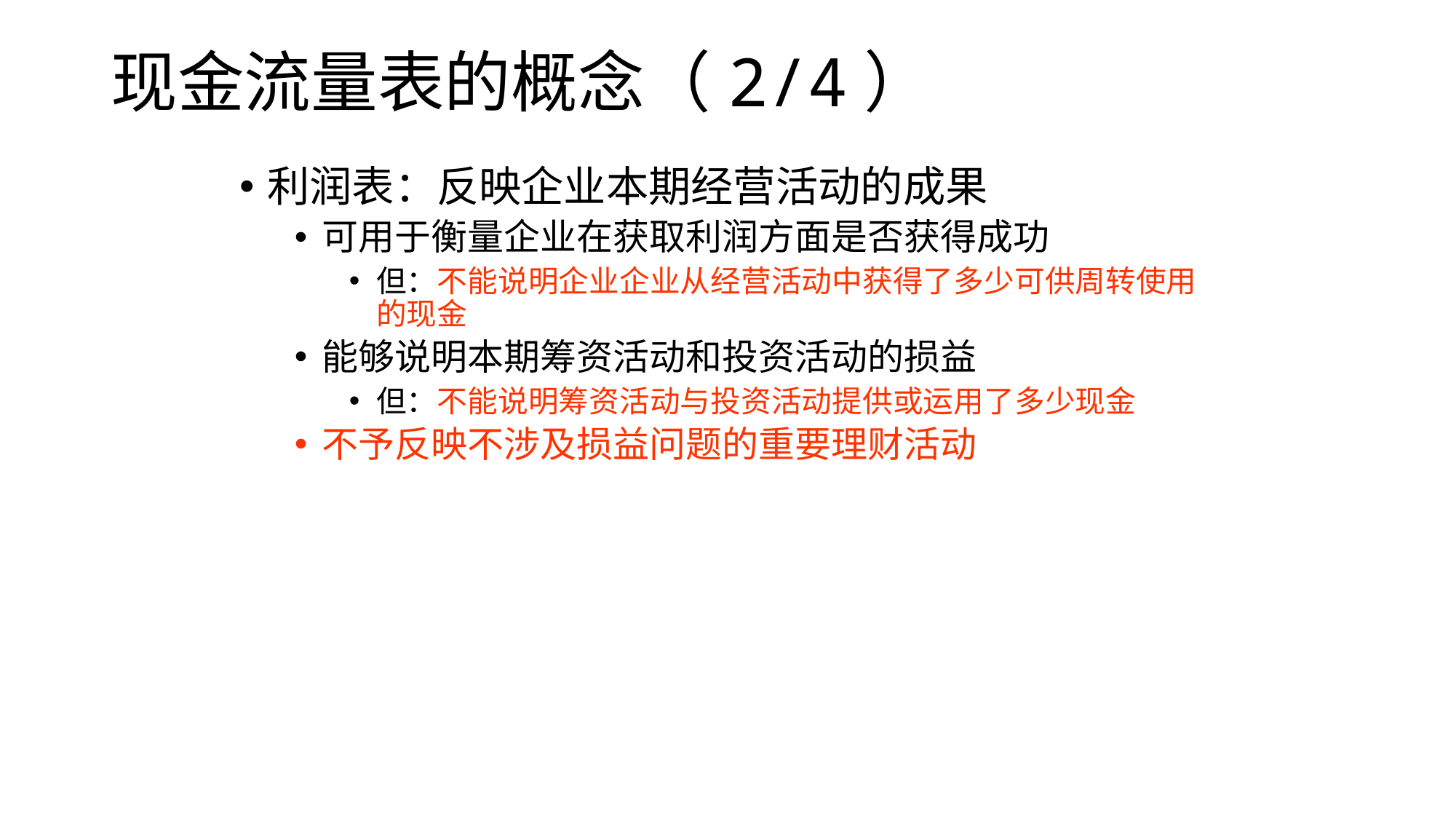

# 现金流量表的概念（2/4）
利润表：反映企业本期经营活动的成果
可用于衡量企业在获取利润方面是否获得成功
但：不能说明企业企业从经营活动中获得了多少可供周转使用的现金
能够说明本期筹资活动和投资活动的损益
但：不能说明筹资活动与投资活动提供或运用了多少现金
不予反映不涉及损益问题的重要理财活动

2023/3/30
11